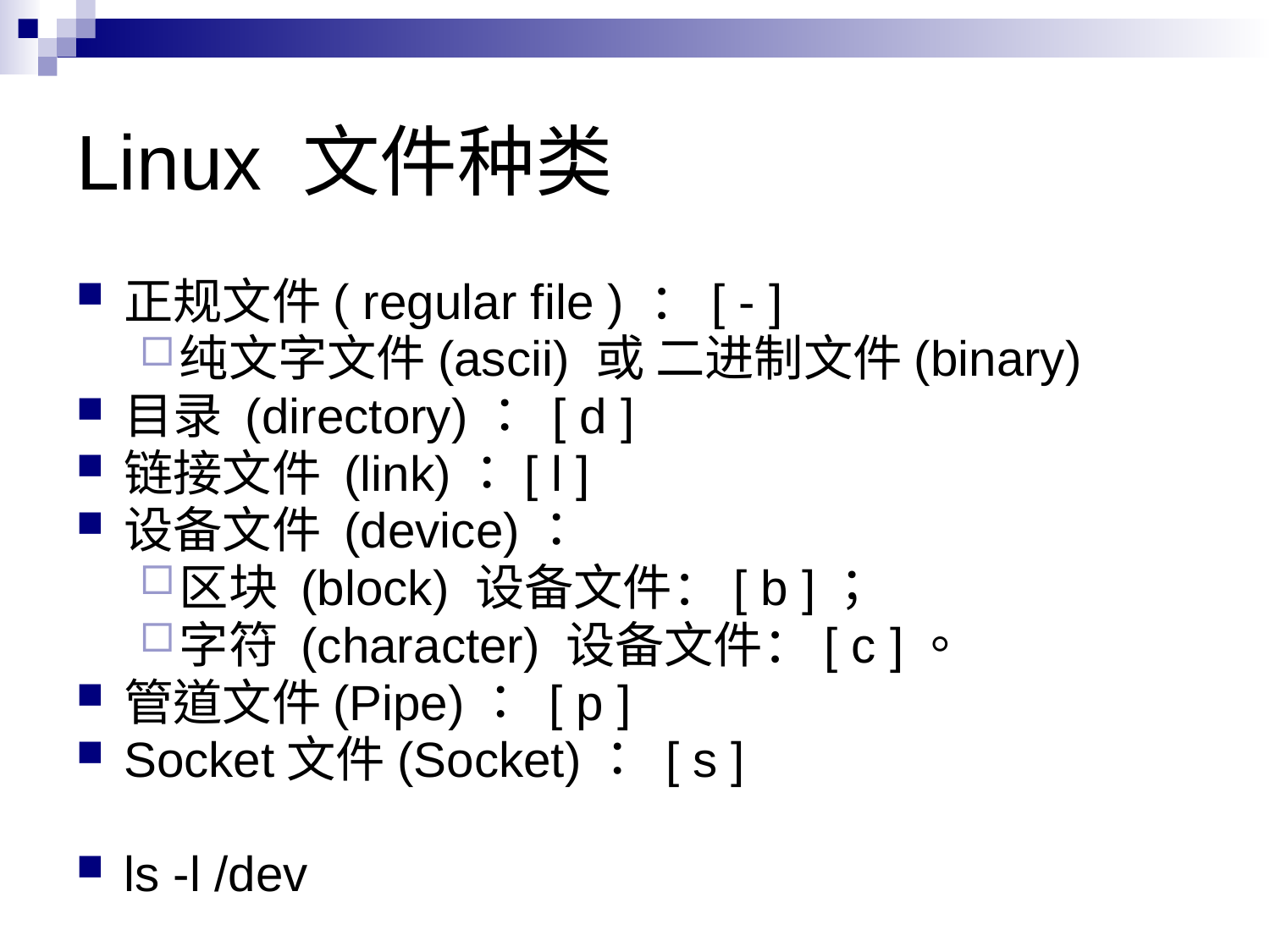

# Linux 文件种类
正规文件( regular file ) ：[ - ]
纯文字文件(ascii) 或 二进制文件(binary)
目录 (directory)： [ d ]
链接文件 (link)：[ l ]
设备文件 (device)：
区块 (block) 设备文件：[ b ]；
字符 (character) 设备文件：[ c ]。
管道文件(Pipe)： [ p ]
Socket文件(Socket)： [ s ]

ls -l /dev